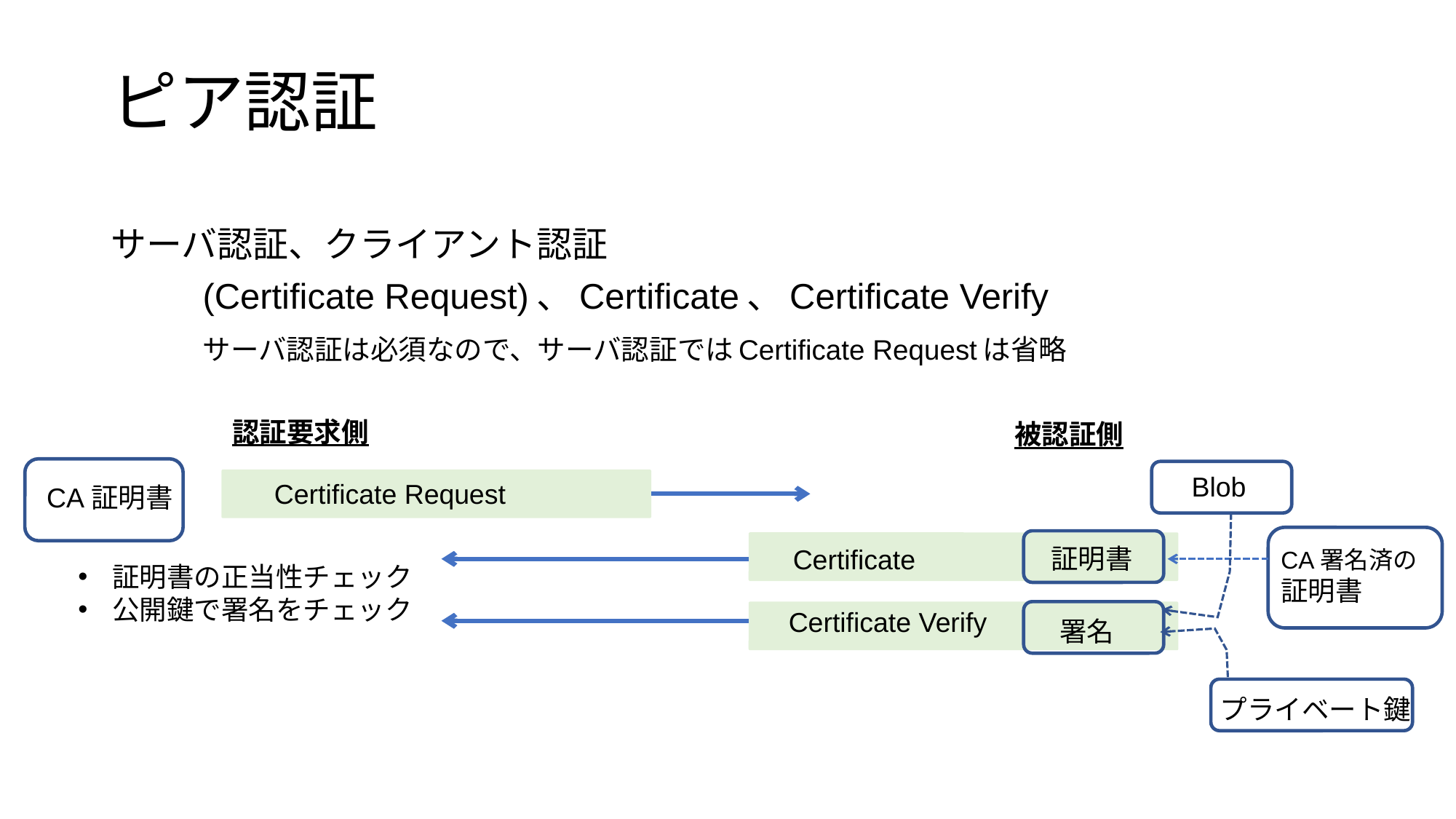

# ピア認証
サーバ認証、クライアント認証
　	(Certificate Request)、Certificate、Certificate Verify
	サーバ認証は必須なので、サーバ認証ではCertificate Requestは省略
認証要求側
被認証側

Blob

Certificate Request
CA証明書

証明書
Certificate
CA署名済の
証明書
証明書の正当性チェック
公開鍵で署名をチェック
Certificate Verify

署名

プライベート鍵